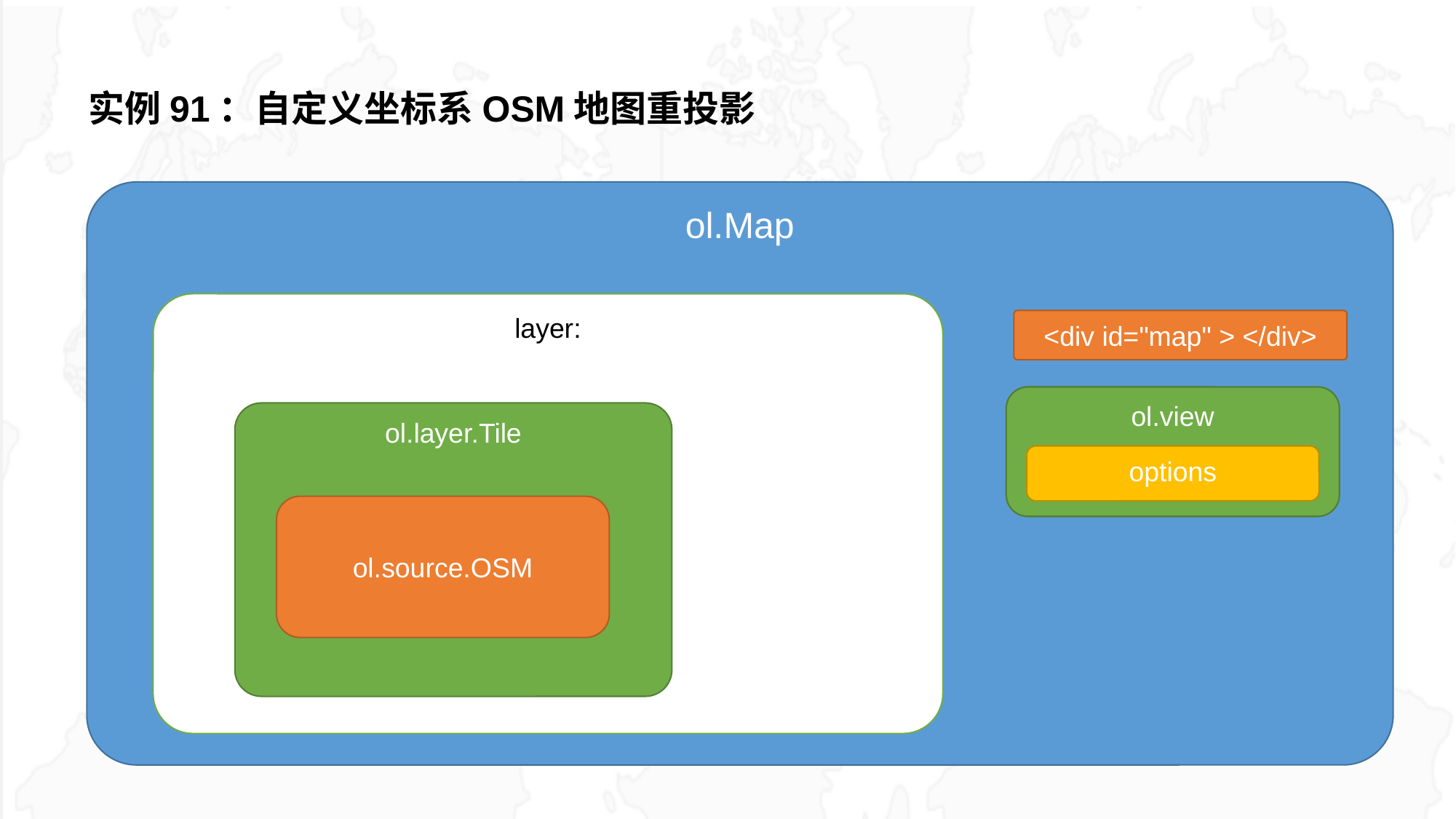

# 实例91：自定义坐标系OSM地图重投影
ol.Map
layer:
<div id="map" > </div>
view:ol.view
ol.view
options
options
ol.layer.Tile
ol.source.OSM